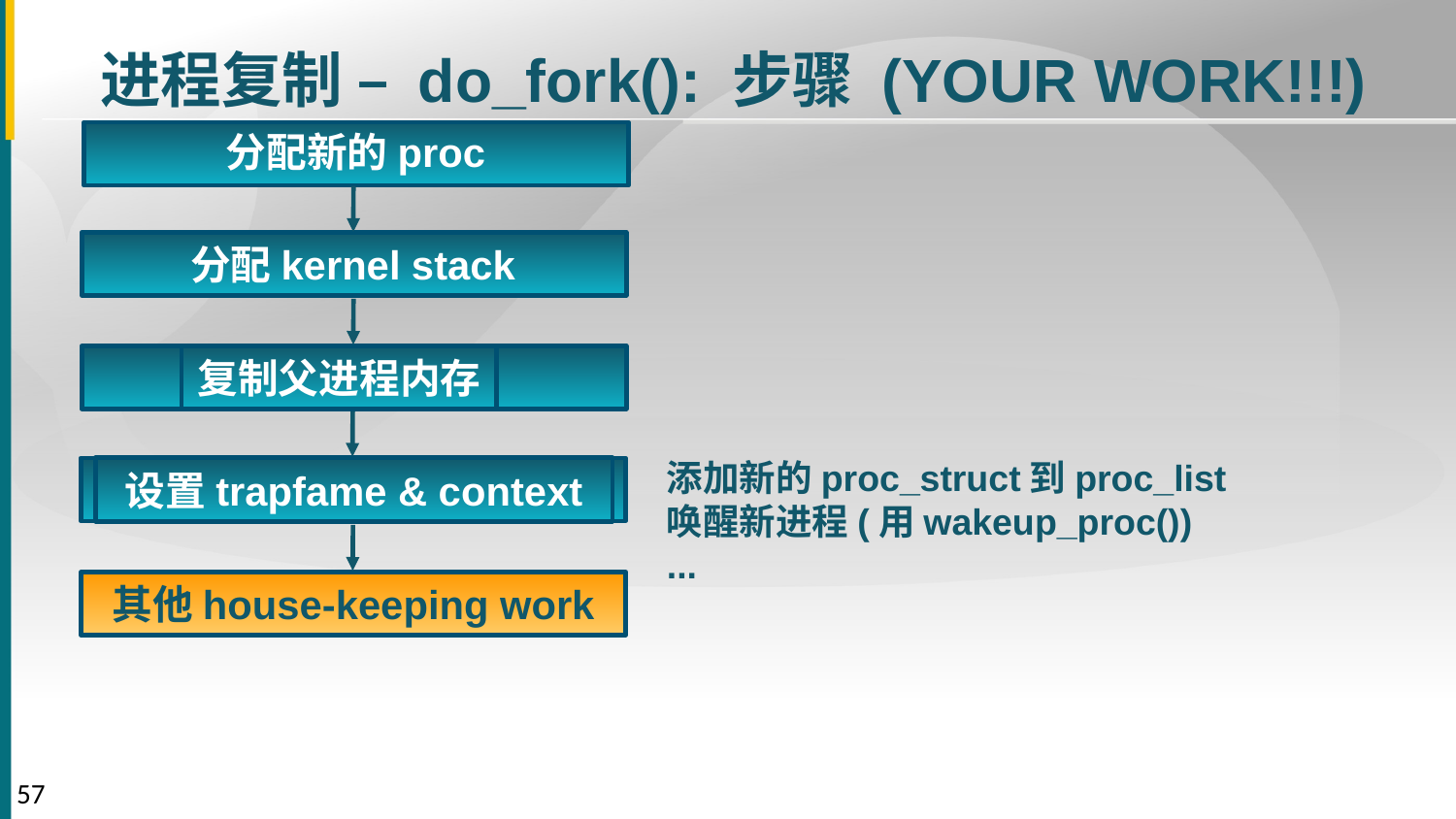

进程复制 – do_fork(): 步骤 (YOUR WORK!!!)
分配新的proc

分配kernel stack

复制父进程内存

添加新的proc_struct到proc_list
唤醒新进程(用wakeup_proc())
...
设置trapfame & context

其他house-keeping work

57